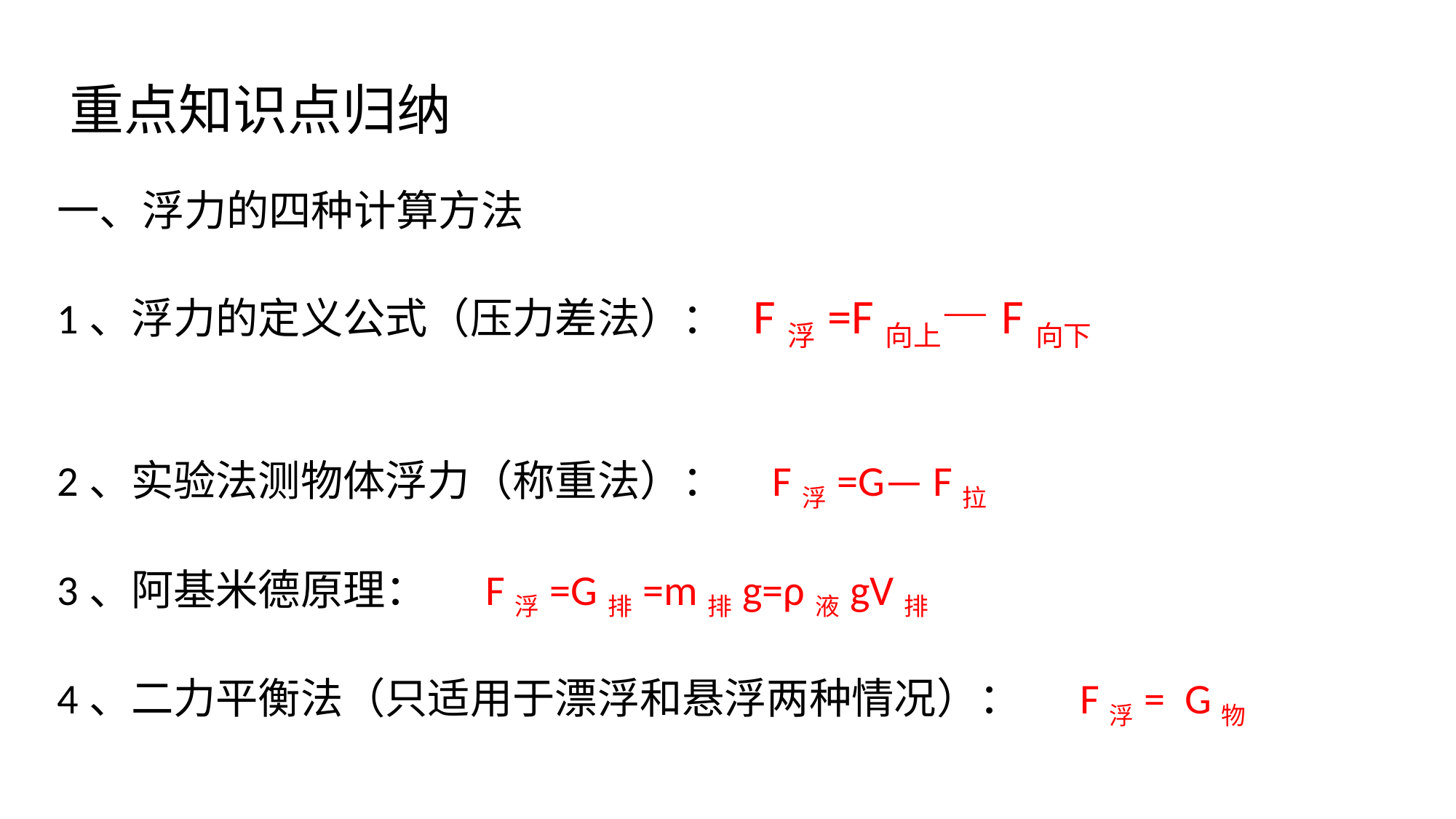

# 重点知识点归纳
一、浮力的四种计算方法

1、浮力的定义公式（压力差法）：  F浮=F向上—F向下

2、实验法测物体浮力（称重法）：    F浮=G— F拉

3、阿基米德原理：     F浮=G排=m排g=ρ液gV排

4、二力平衡法（只适用于漂浮和悬浮两种情况）：      F浮=  G物